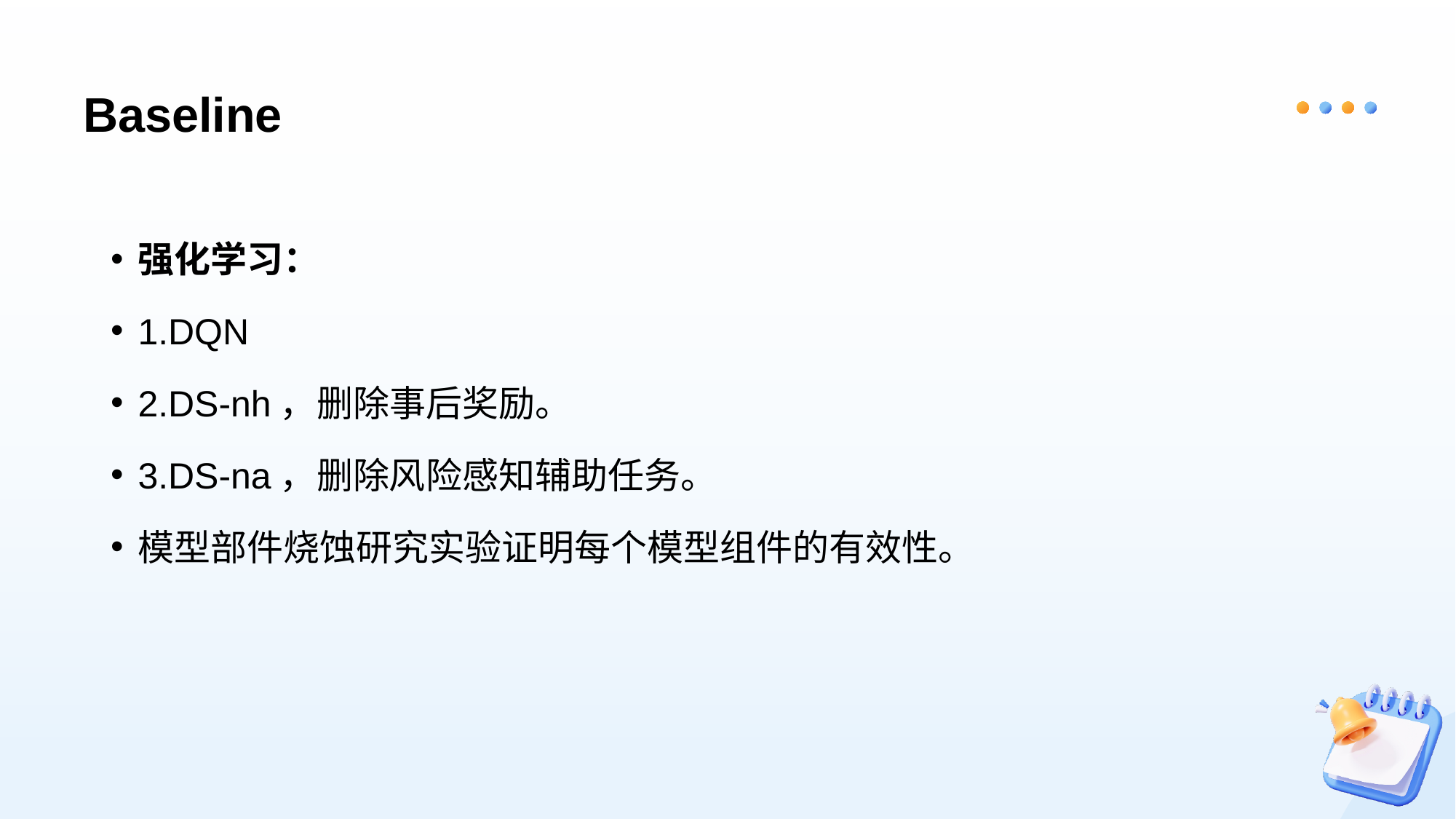

# Baseline
强化学习：
1.DQN
2.DS-nh，删除事后奖励。
3.DS-na，删除风险感知辅助任务。
模型部件烧蚀研究实验证明每个模型组件的有效性。